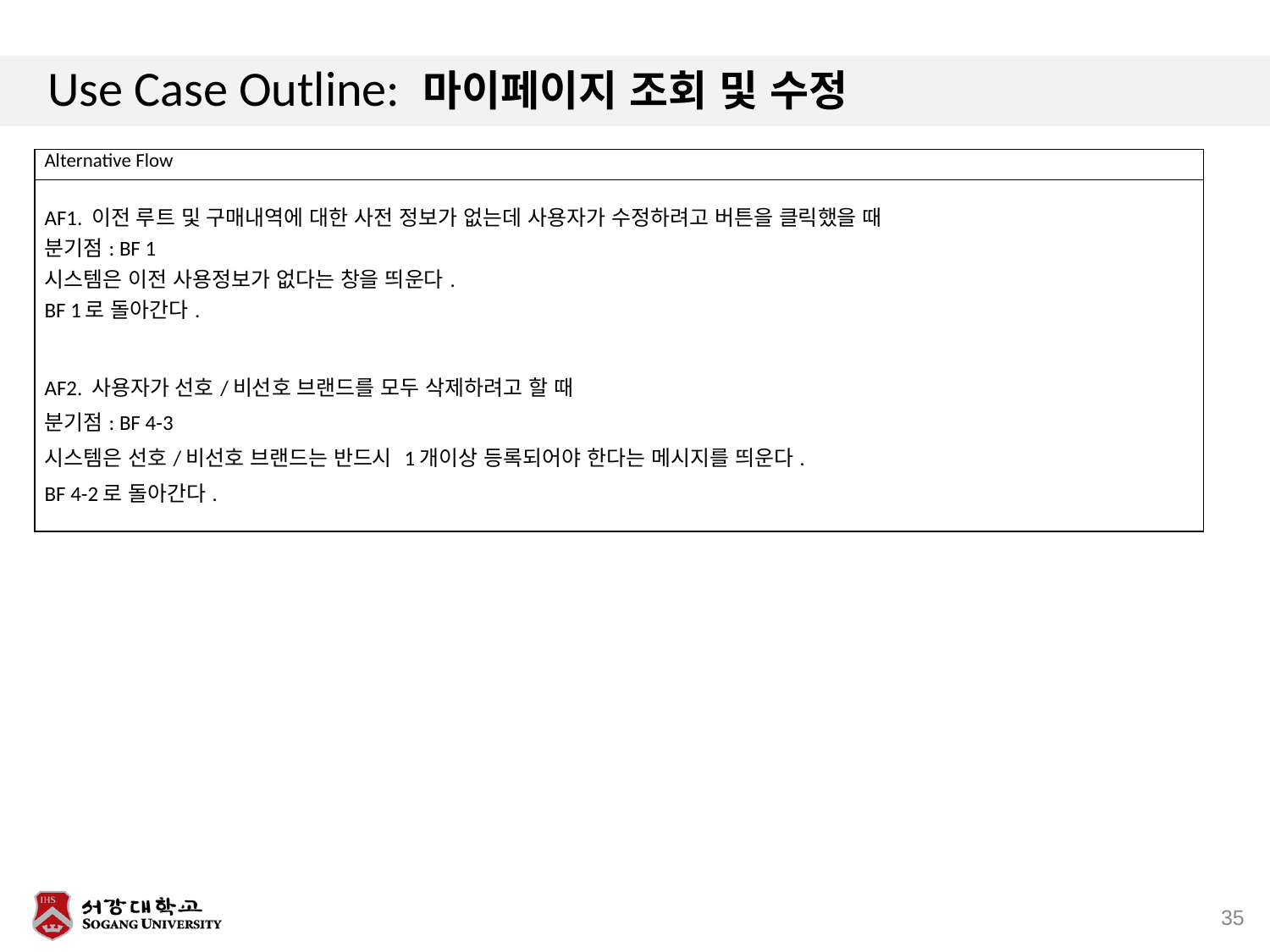

# Use Case Outline: 마이페이지 조회 및 수정
| Alternative Flow |
| --- |
| AF1. 이전 루트 및 구매내역에 대한 사전 정보가 없는데 사용자가 수정하려고 버튼을 클릭했을 때 분기점: BF 1 시스템은 이전 사용정보가 없다는 창을 띄운다. BF 1로 돌아간다. AF2. 사용자가 선호/비선호 브랜드를 모두 삭제하려고 할 때 분기점: BF 4-3 시스템은 선호/비선호 브랜드는 반드시 1개이상 등록되어야 한다는 메시지를 띄운다. BF 4-2로 돌아간다. |
35